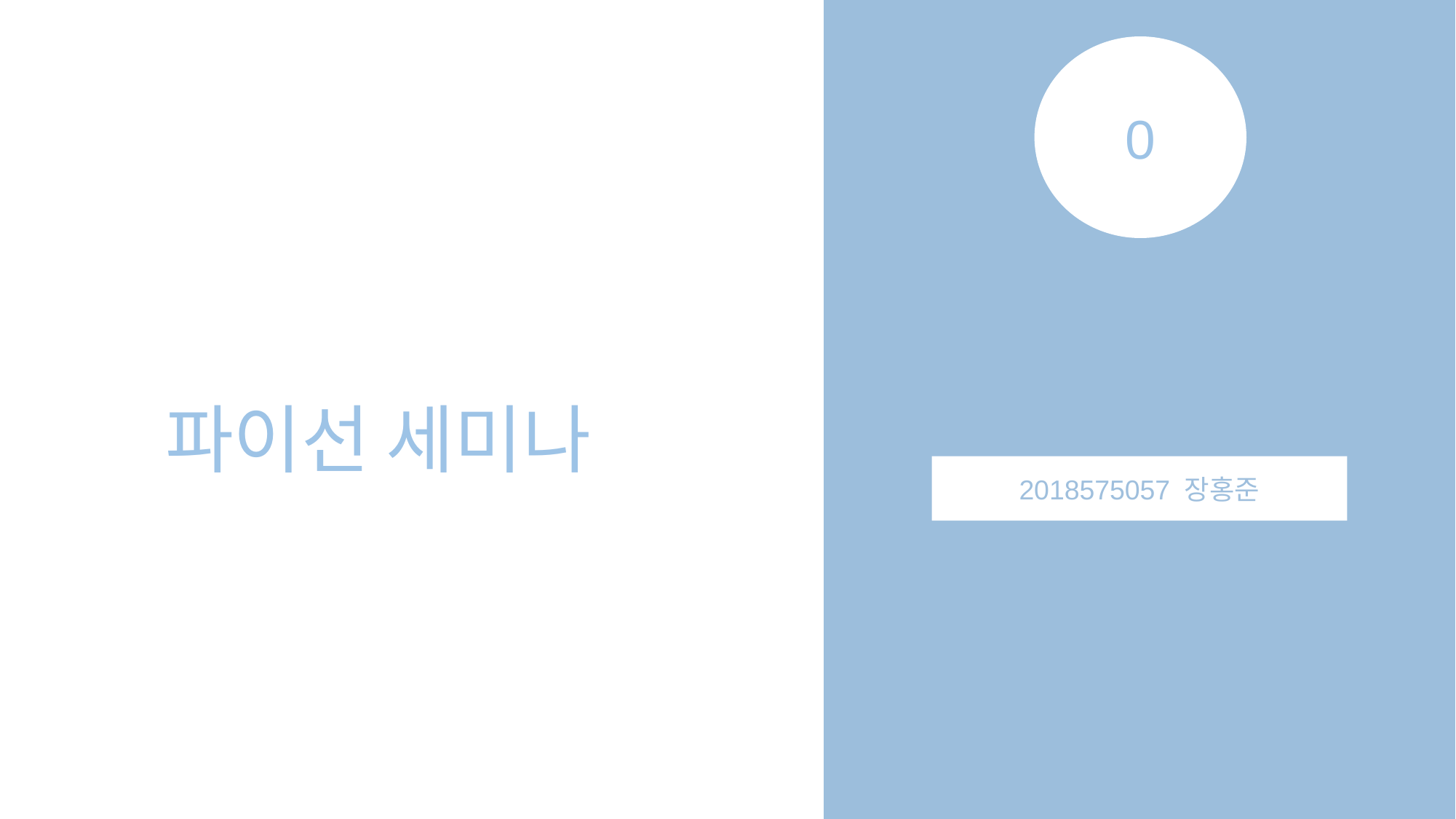

0
2018575057 장홍준

1
파이선 세미나
Python 소개